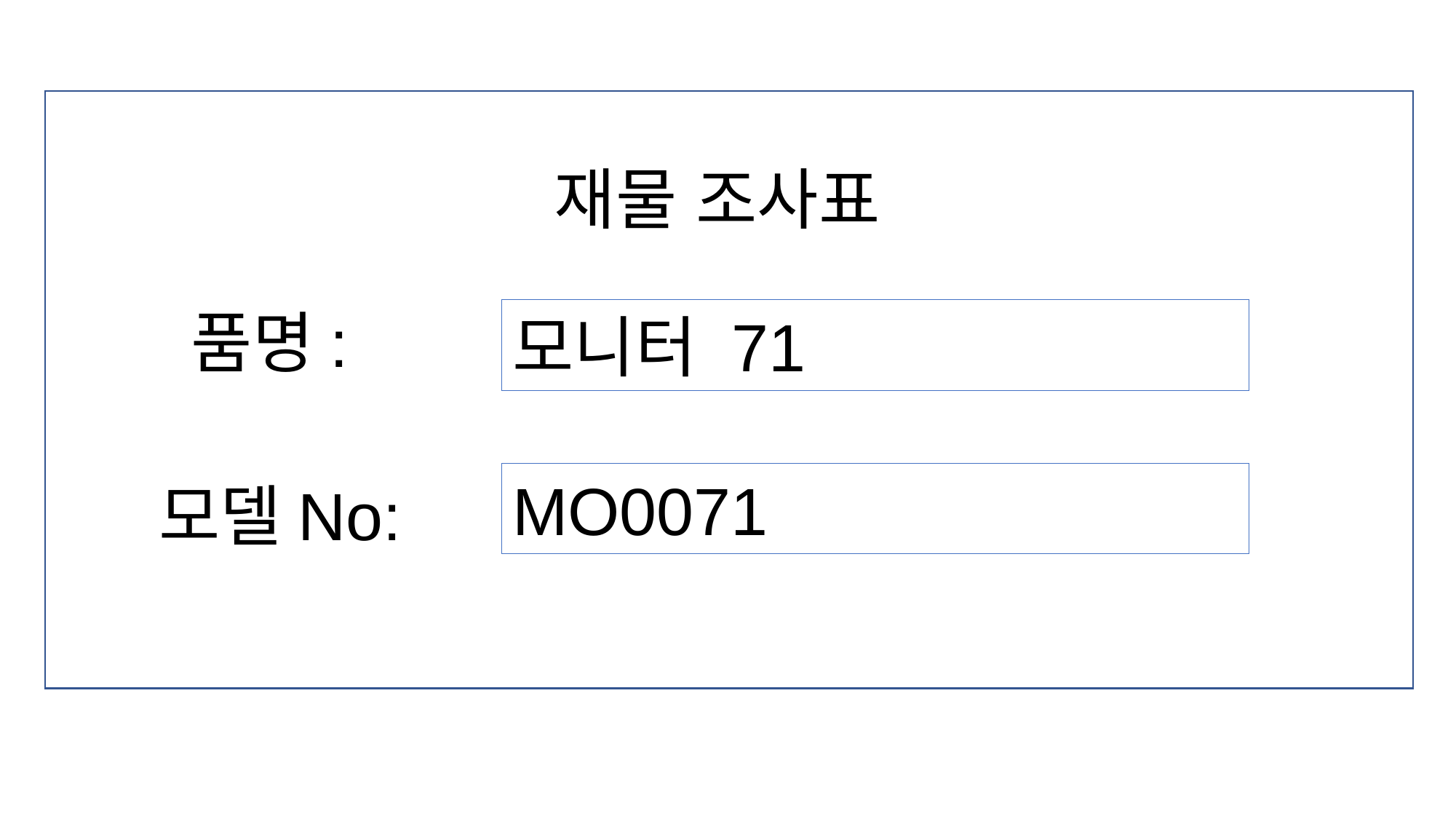

재물 조사표
품명:
모니터 71
MO0071
모델No: